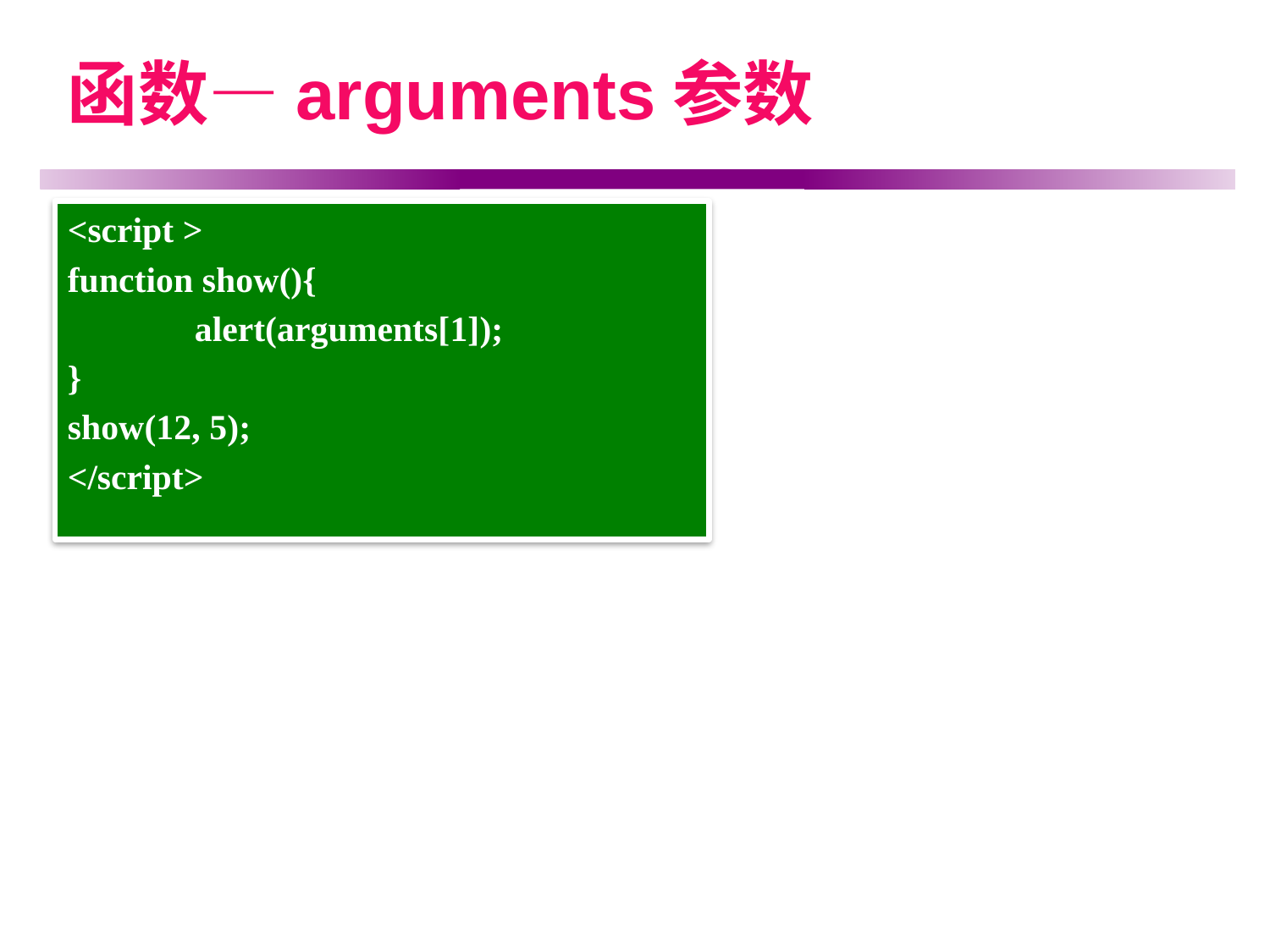

# 函数—arguments参数
<script >
function show(){
	alert(arguments[1]);
}
show(12, 5);
</script>